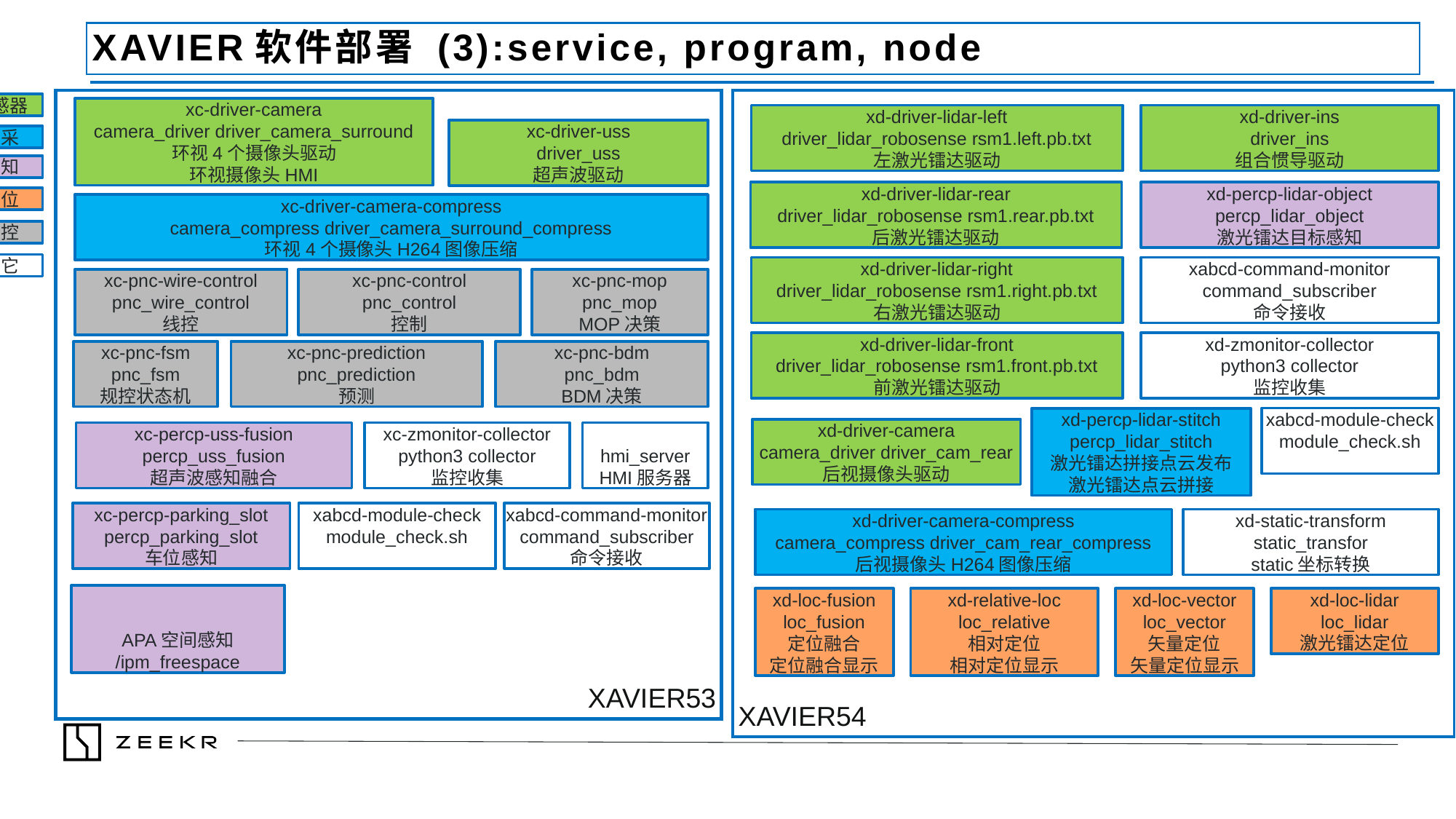

XAVIER软件部署 (3):service, program, node

XAVIER53
XAVIER54
传感器
xc-driver-camera
camera_driver driver_camera_surround
环视4个摄像头驱动
环视摄像头HMI
xd-driver-lidar-left
driver_lidar_robosense rsm1.left.pb.txt
左激光镭达驱动
xd-driver-ins
driver_ins
组合惯导驱动
xc-driver-uss
driver_uss
超声波驱动
数采
感知
xd-driver-lidar-rear
driver_lidar_robosense rsm1.rear.pb.txt
后激光镭达驱动
xd-percp-lidar-object
percp_lidar_object
激光镭达目标感知
定位
xc-driver-camera-compress
camera_compress driver_camera_surround_compress
环视4个摄像头H264图像压缩
规控
其它
xd-driver-lidar-right
driver_lidar_robosense rsm1.right.pb.txt
右激光镭达驱动
xabcd-command-monitor
command_subscriber
命令接收
xc-pnc-wire-control
pnc_wire_control
线控
xc-pnc-control
pnc_control
控制
xc-pnc-mop
pnc_mop
MOP决策
xd-driver-lidar-front
driver_lidar_robosense rsm1.front.pb.txt
前激光镭达驱动
xd-zmonitor-collector
python3 collector
监控收集
xc-pnc-fsm
pnc_fsm
规控状态机
xc-pnc-prediction
pnc_prediction
预测
xc-pnc-bdm
pnc_bdm
BDM决策
xd-percp-lidar-stitch
percp_lidar_stitch
激光镭达拼接点云发布
激光镭达点云拼接
xabcd-module-check
module_check.sh

xd-driver-camera
camera_driver driver_cam_rear
后视摄像头驱动
xc-percp-uss-fusion
percp_uss_fusion
超声波感知融合
xc-zmonitor-collector
python3 collector
监控收集

hmi_server
HMI服务器
xc-percp-parking_slot
percp_parking_slot
车位感知
xabcd-module-check
module_check.sh

xabcd-command-monitor
command_subscriber
命令接收
xd-driver-camera-compress
camera_compress driver_cam_rear_compress
后视摄像头H264图像压缩
xd-static-transform
static_transfor
static坐标转换

APA空间感知
/ipm_freespace
xd-loc-fusion
loc_fusion
定位融合
定位融合显示
xd-relative-loc
loc_relative
相对定位
相对定位显示
xd-loc-vector
loc_vector
矢量定位
矢量定位显示
xd-loc-lidar
loc_lidar
激光镭达定位